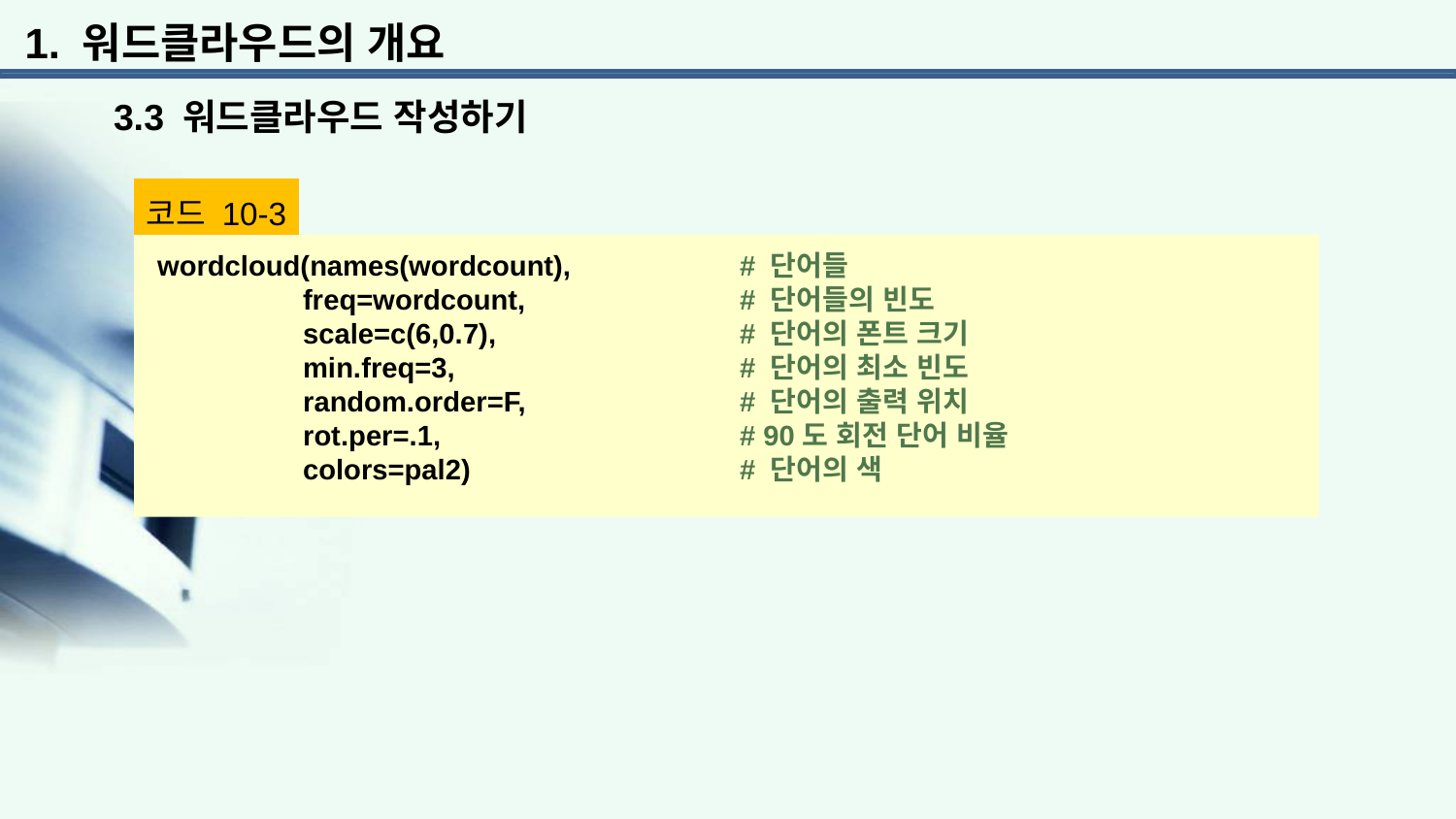

1. 워드클라우드의 개요
   3.3 워드클라우드 작성하기

코드 10-3

wordcloud(names(wordcount), 		# 단어들
 	freq=wordcount, 		# 단어들의 빈도
 	scale=c(6,0.7), 		# 단어의 폰트 크기
 	min.freq=3, 		# 단어의 최소 빈도
 	random.order=F, 		# 단어의 출력 위치
 	rot.per=.1, 		# 90도 회전 단어 비율
 	colors=pal2) 		# 단어의 색